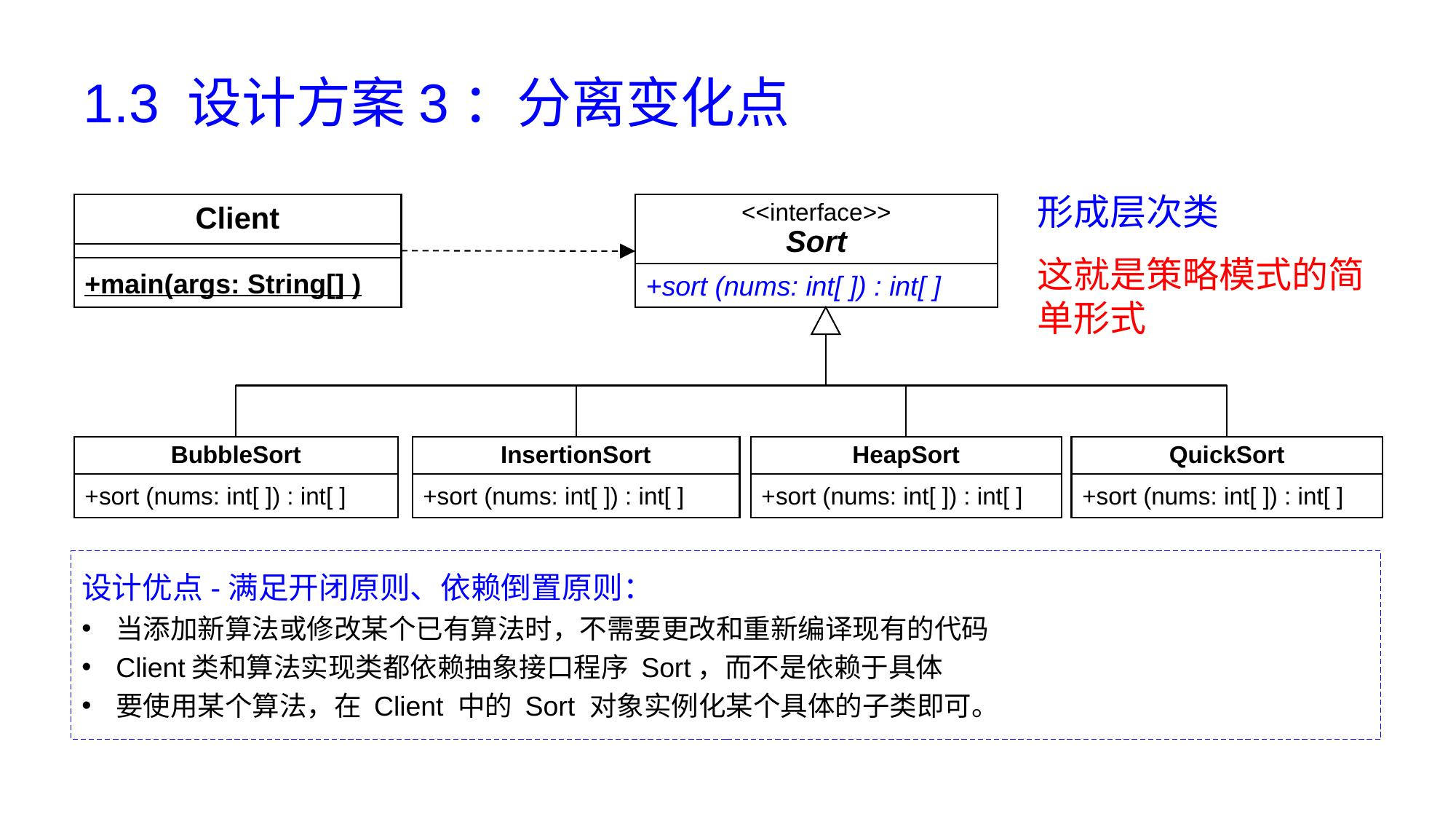

# 1.3 设计方案3：分离变化点
形成层次类
Client

+main(args: String[] )
<<interface>>
Sort
+sort (nums: int[ ]) : int[ ]
这就是策略模式的简单形式

BubbleSort
+sort (nums: int[ ]) : int[ ]
InsertionSort
+sort (nums: int[ ]) : int[ ]
HeapSort
+sort (nums: int[ ]) : int[ ]
QuickSort
+sort (nums: int[ ]) : int[ ]
设计优点-满足开闭原则、依赖倒置原则：
当添加新算法或修改某个已有算法时，不需要更改和重新编译现有的代码
Client类和算法实现类都依赖抽象接口程序 Sort，而不是依赖于具体
要使用某个算法，在 Client 中的 Sort 对象实例化某个具体的子类即可。
11